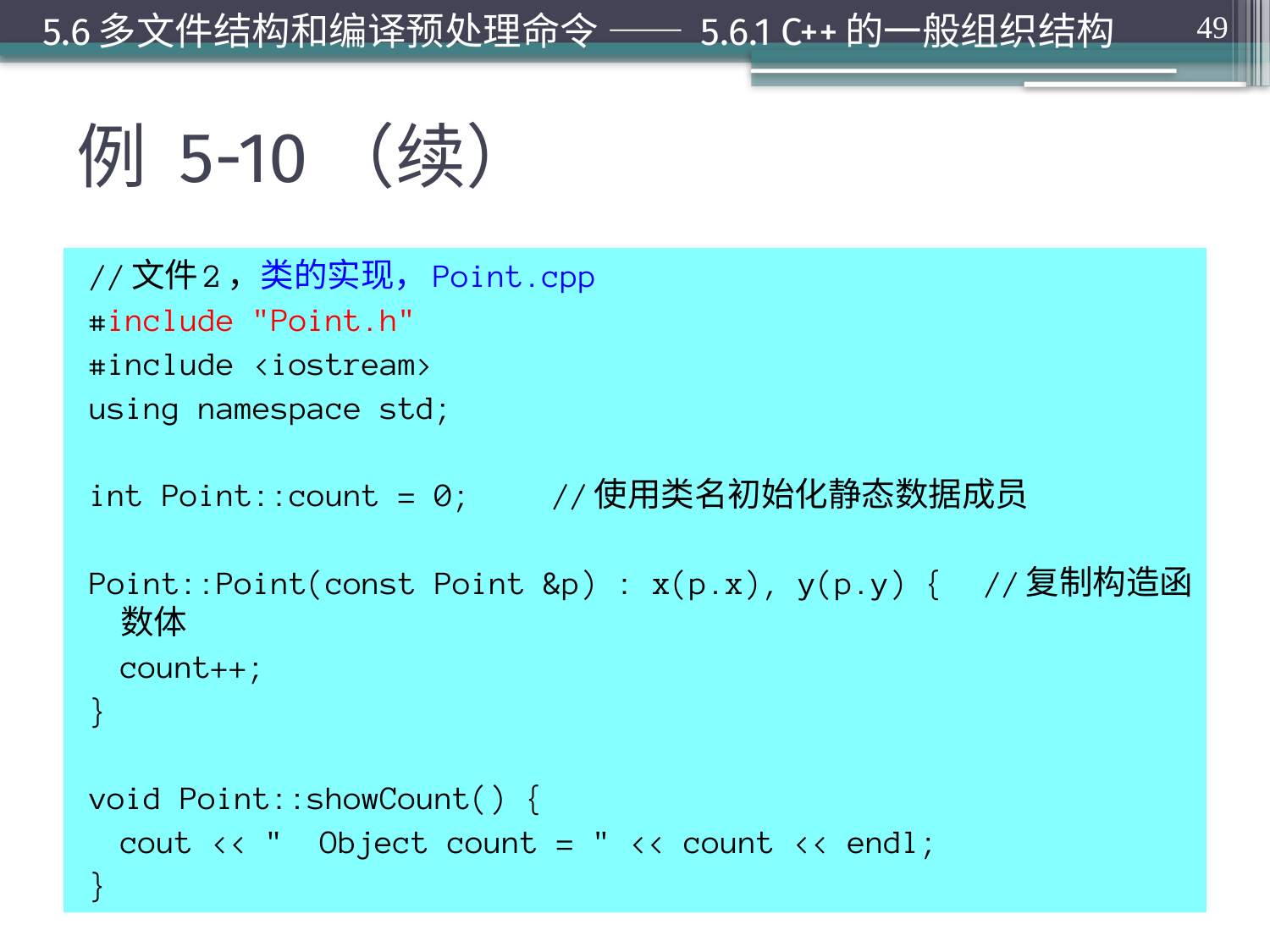

5.6多文件结构和编译预处理命令 —— 5.6.1 C++的一般组织结构
49
# 例 5-10（续）
//文件2，类的实现，Point.cpp
#include "Point.h"
#include <iostream>
using namespace std;

int Point::count = 0;	//使用类名初始化静态数据成员

Point::Point(const Point &p) : x(p.x), y(p.y) {	//复制构造函数体
	count++;
}

void Point::showCount() {
	cout << "  Object count = " << count << endl;
}